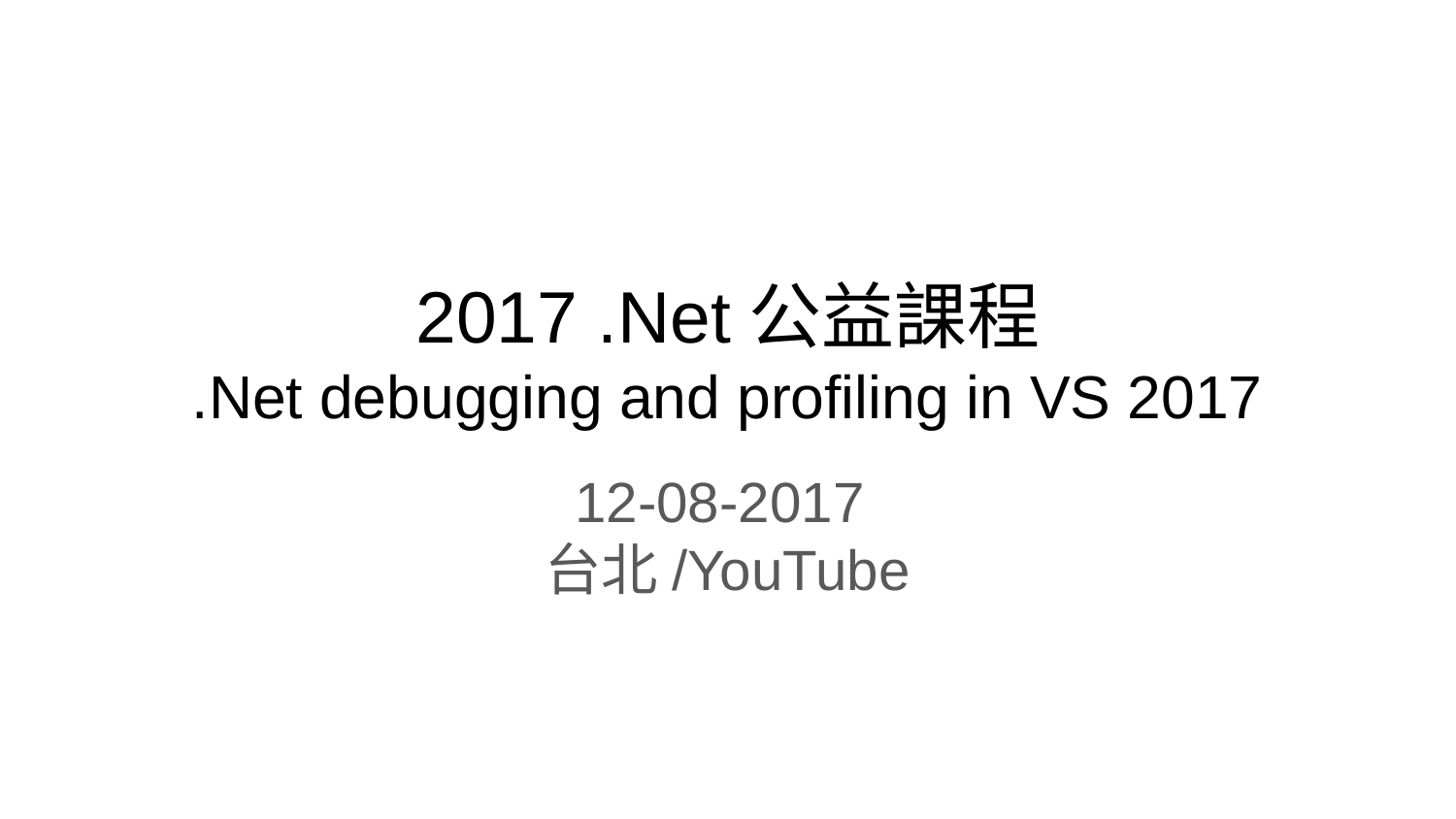

# 2017 .Net公益課程
.Net debugging and profiling in VS 2017
12-08-2017
台北/YouTube